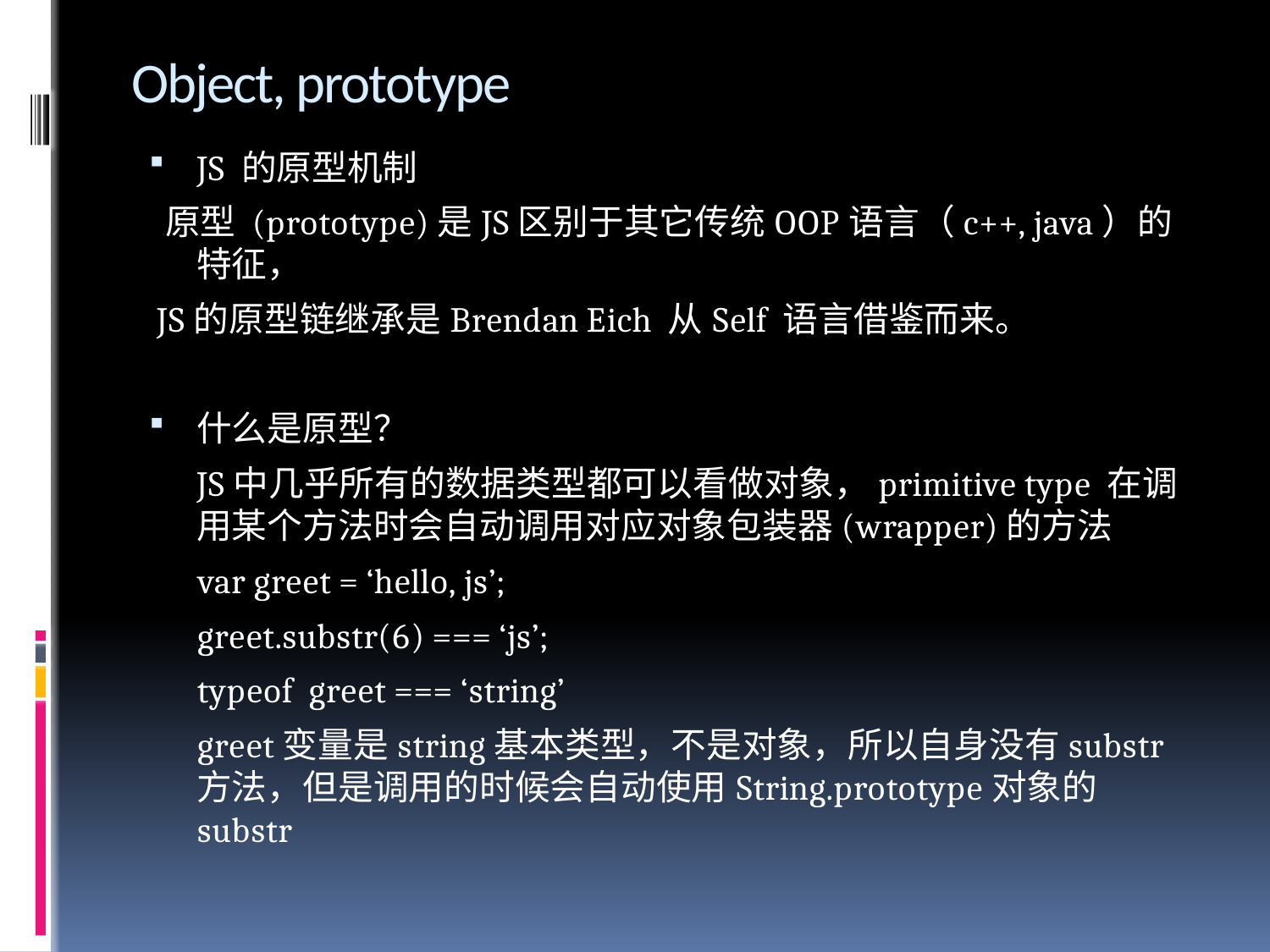

# Object, prototype
JS 的原型机制
 原型 (prototype)是JS区别于其它传统OOP语言（c++, java）的特征，
 JS的原型链继承是Brendan Eich 从Self 语言借鉴而来。

什么是原型？
	JS中几乎所有的数据类型都可以看做对象，primitive type 在调用某个方法时会自动调用对应对象包装器(wrapper)的方法
	var greet = ‘hello, js’;
	greet.substr(6) === ‘js’;
	typeof  greet === ‘string’
	greet变量是string基本类型，不是对象，所以自身没有substr方法，但是调用的时候会自动使用String.prototype对象的substr